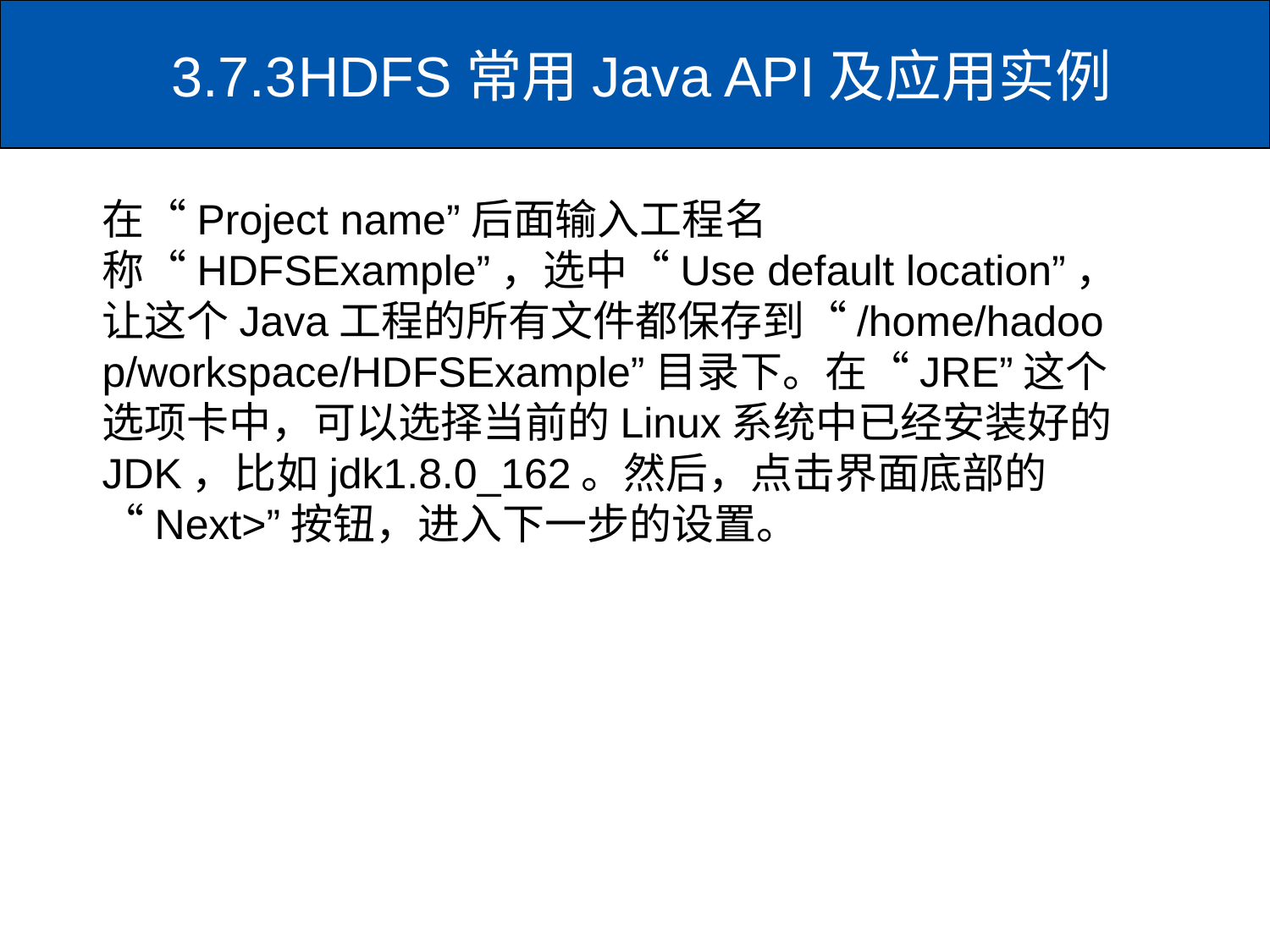

# 3.7.3	HDFS常用Java API及应用实例
在“Project name”后面输入工程名称“HDFSExample”，选中“Use default location”，让这个Java工程的所有文件都保存到“/home/hadoop/workspace/HDFSExample”目录下。在“JRE”这个选项卡中，可以选择当前的Linux系统中已经安装好的JDK，比如jdk1.8.0_162。然后，点击界面底部的“Next>”按钮，进入下一步的设置。